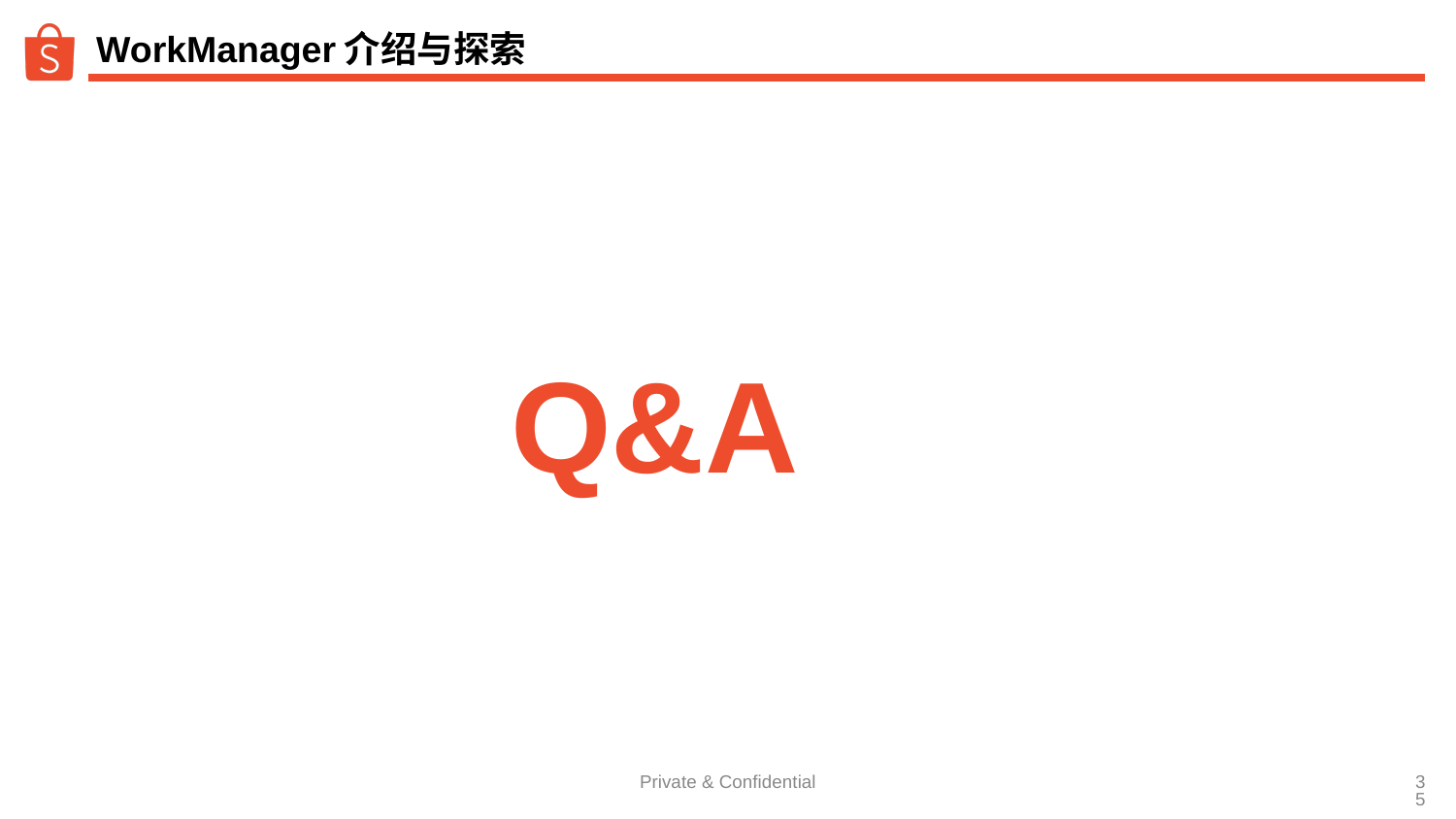

# WorkManager介绍与探索
Q&A
Private & Confidential
35